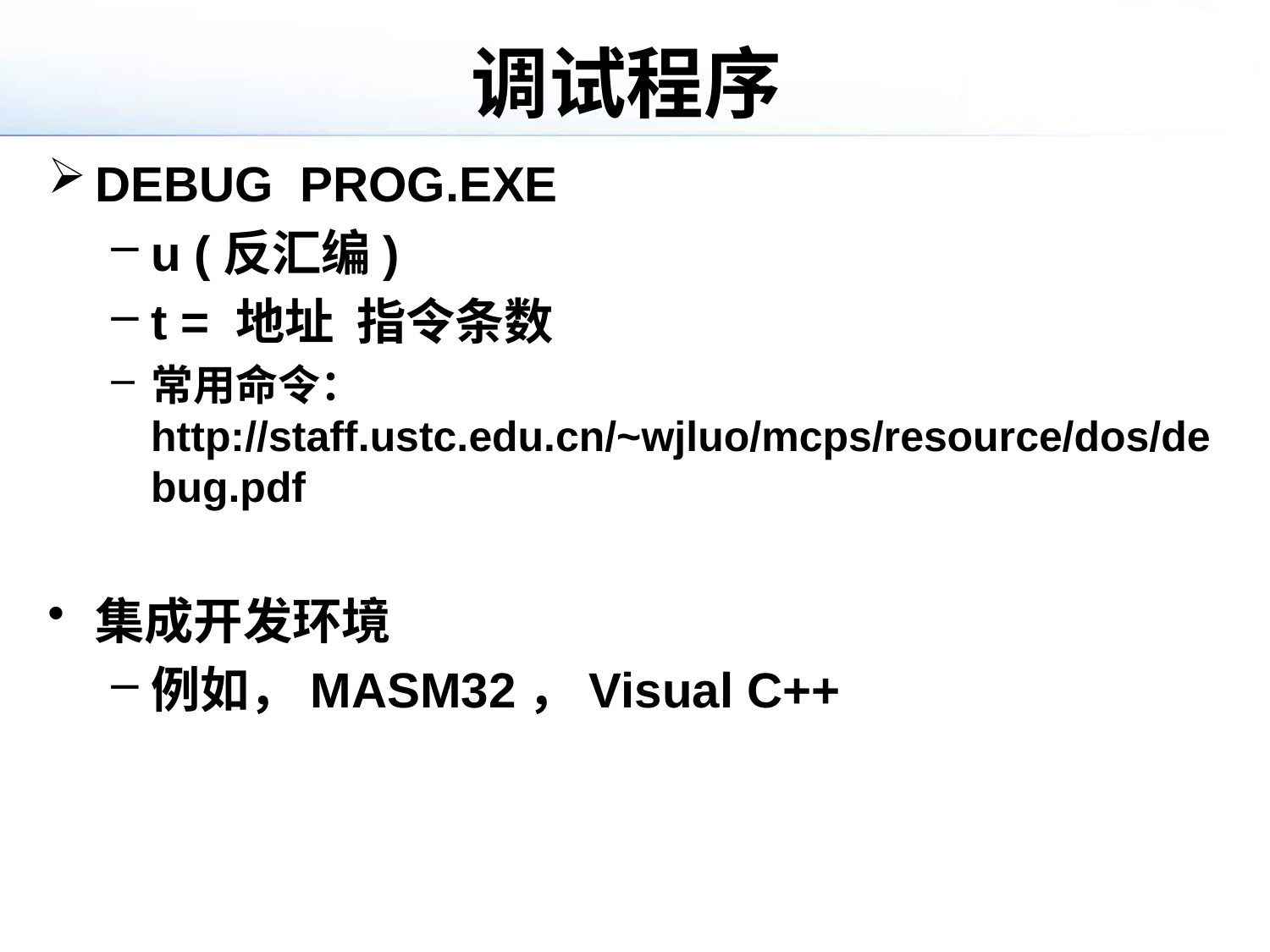

# 调试程序
DEBUG  PROG.EXE
u (反汇编)
t = 地址  指令条数
常用命令： http://staff.ustc.edu.cn/~wjluo/mcps/resource/dos/debug.pdf

集成开发环境
例如，MASM32，Visual C++